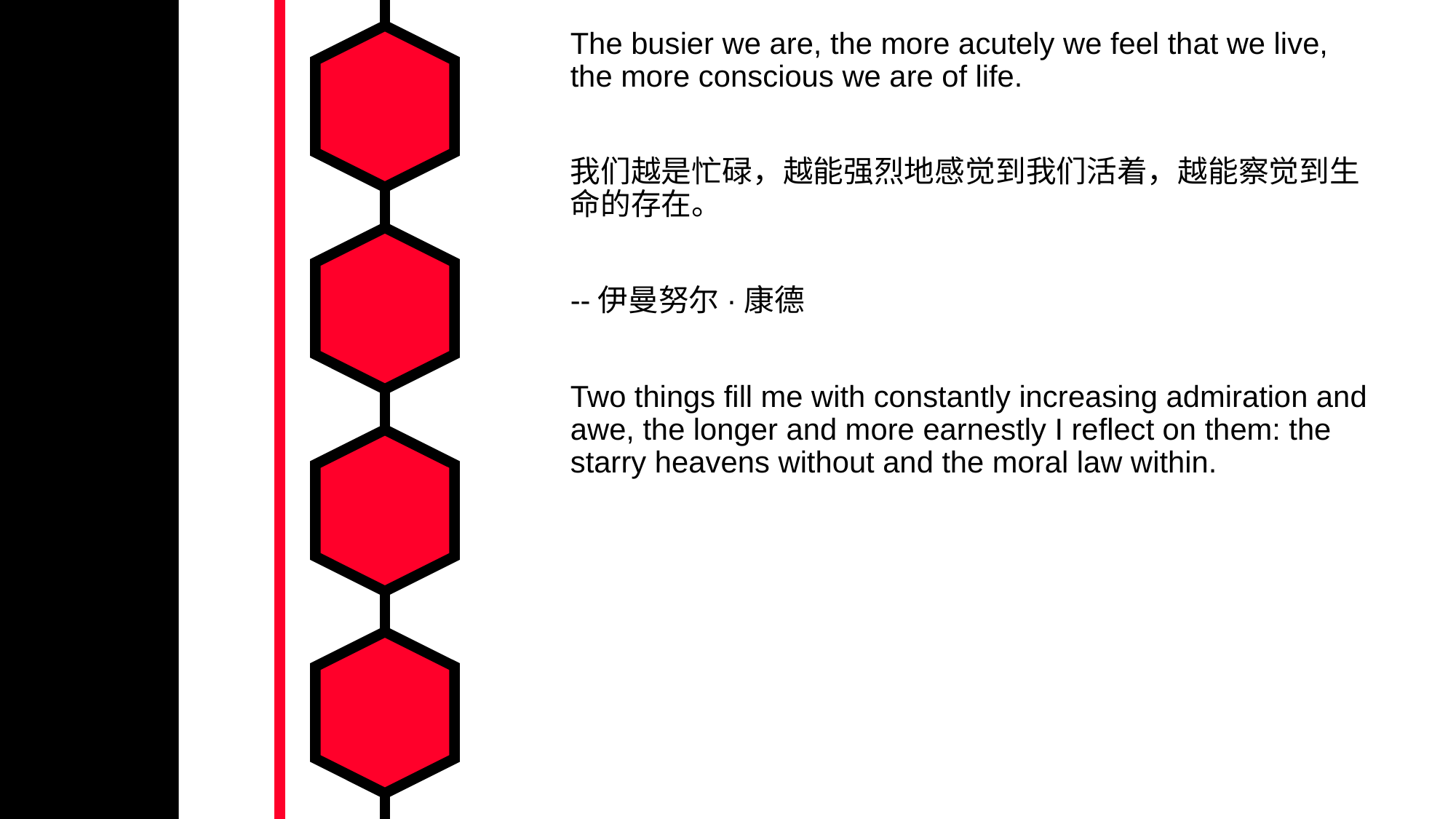

#
The busier we are, the more acutely we feel that we live, the more conscious we are of life.

我们越是忙碌，越能强烈地感觉到我们活着，越能察觉到生命的存在。

--伊曼努尔·康德

Two things fill me with constantly increasing admiration and awe, the longer and more earnestly I reflect on them: the starry heavens without and the moral law within.